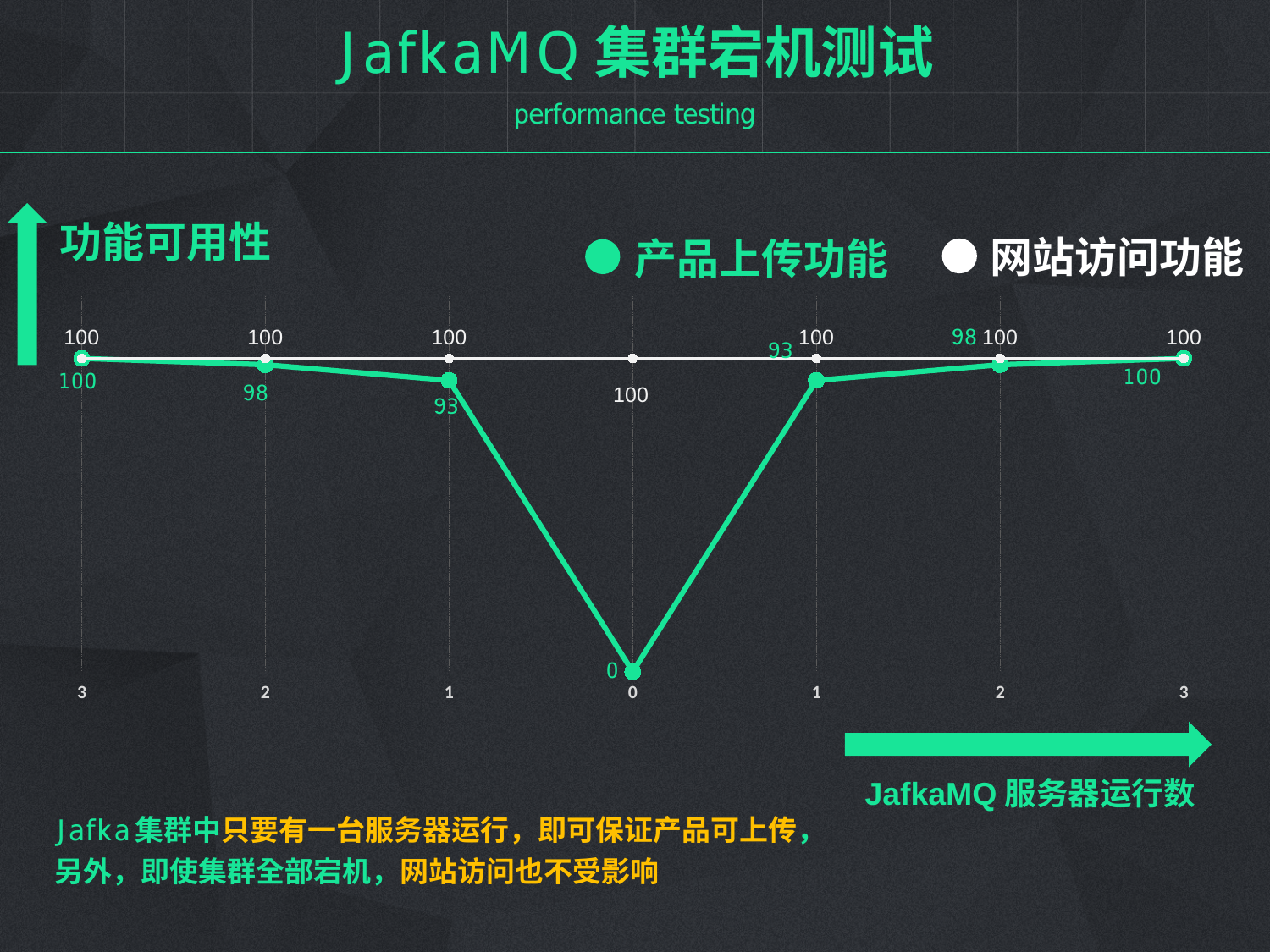

JafkaMQ集群宕机测试
performance testing
功能可用性
网站访问功能

产品上传功能

### Chart

| Category | 계열 1 | 列1 |
|---|---|---|
| 3 | 100.0 | 100.0 |
| 2 | 98.0 | 100.0 |
| 1 | 93.0 | 100.0 |
| 0 | 0.0 | 100.0 |
| 1 | 93.0 | 100.0 |
| 2 | 98.0 | 100.0 |
| 3 | 100.0 | 100.0 |
JafkaMQ服务器运行数
Jafka集群中只要有一台服务器运行，即可保证产品可上传，另外，即使集群全部宕机，网站访问也不受影响